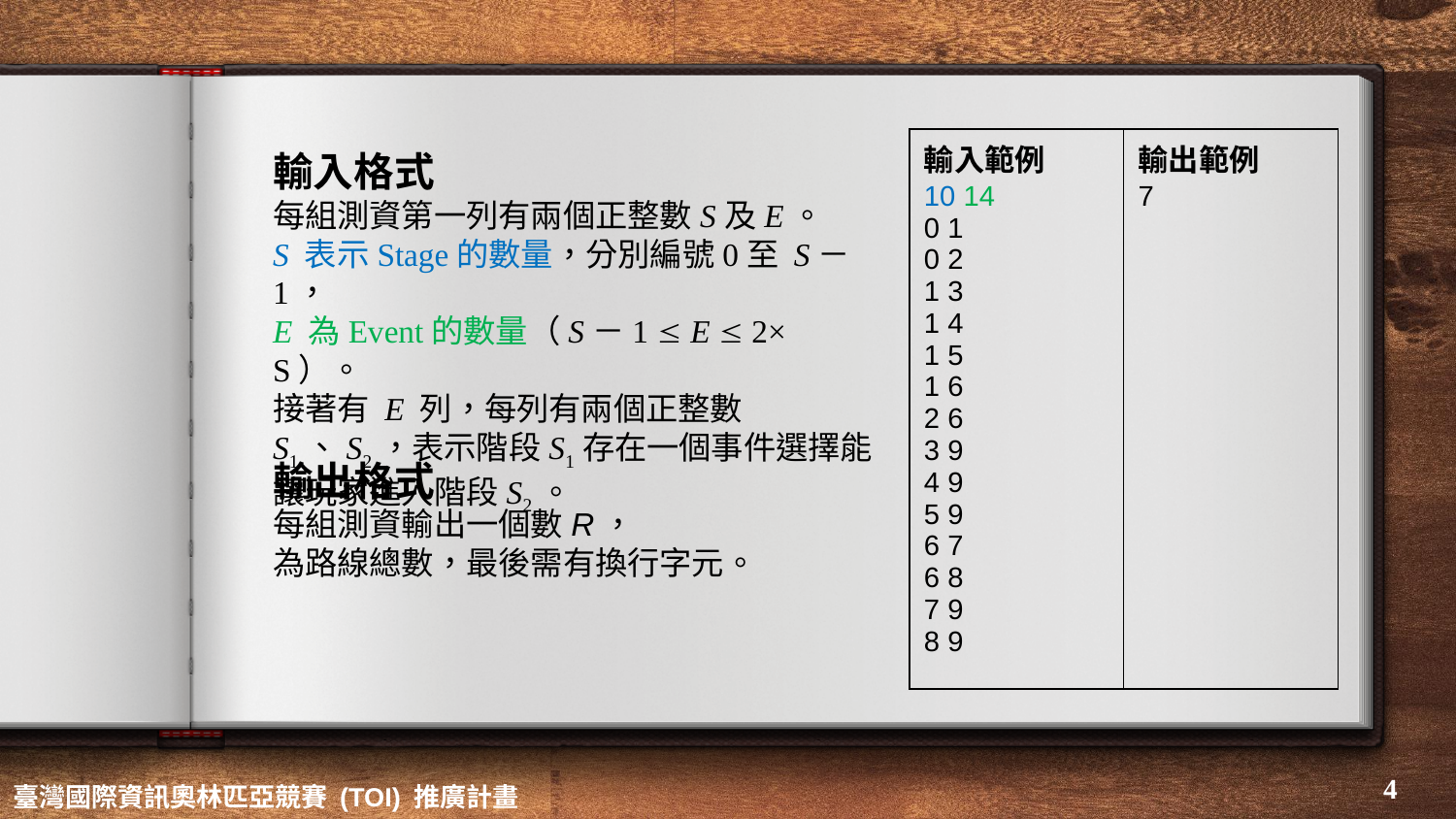

| 輸入範例 10 14 0 1 0 2 1 3 1 4 1 5 1 6 2 6 3 9 4 9 5 9 6 7 6 8 7 9 8 9 | 輸出範例 7 |
| --- | --- |
輸入格式
每組測資第一列有兩個正整數S及E。
S 表示Stage的數量，分別編號0至 S－1，
E 為Event的數量（S－1 ≤ E ≤ 2×S）。
接著有 E 列，每列有兩個正整數S1、S2，表示階段S1存在一個事件選擇能讓玩家進入階段S2。
輸出格式
每組測資輸出一個數R，
為路線總數，最後需有換行字元。

4